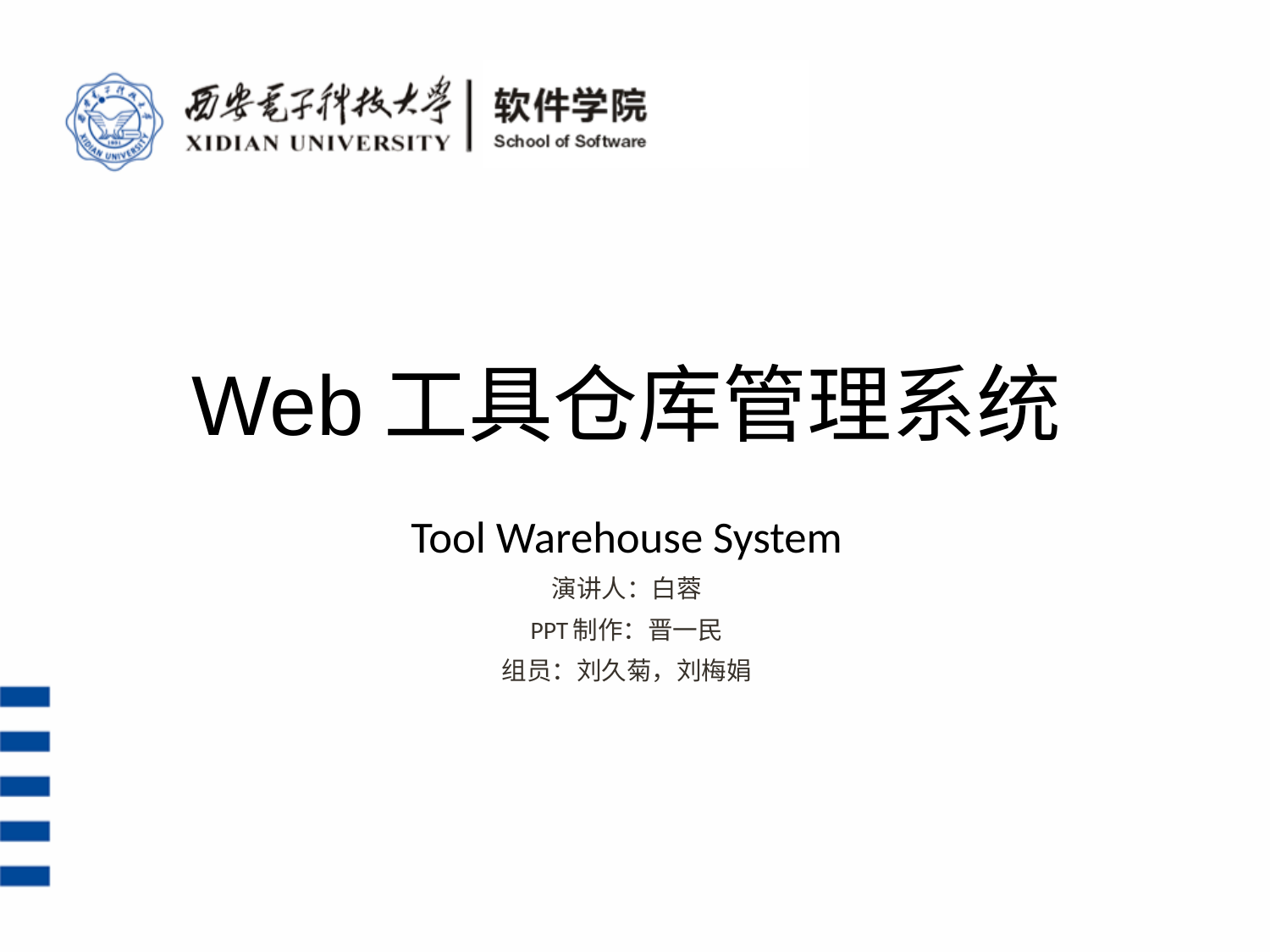

# Web工具仓库管理系统
Tool Warehouse System
演讲人：白蓉
PPT制作：晋一民
组员：刘久菊，刘梅娟